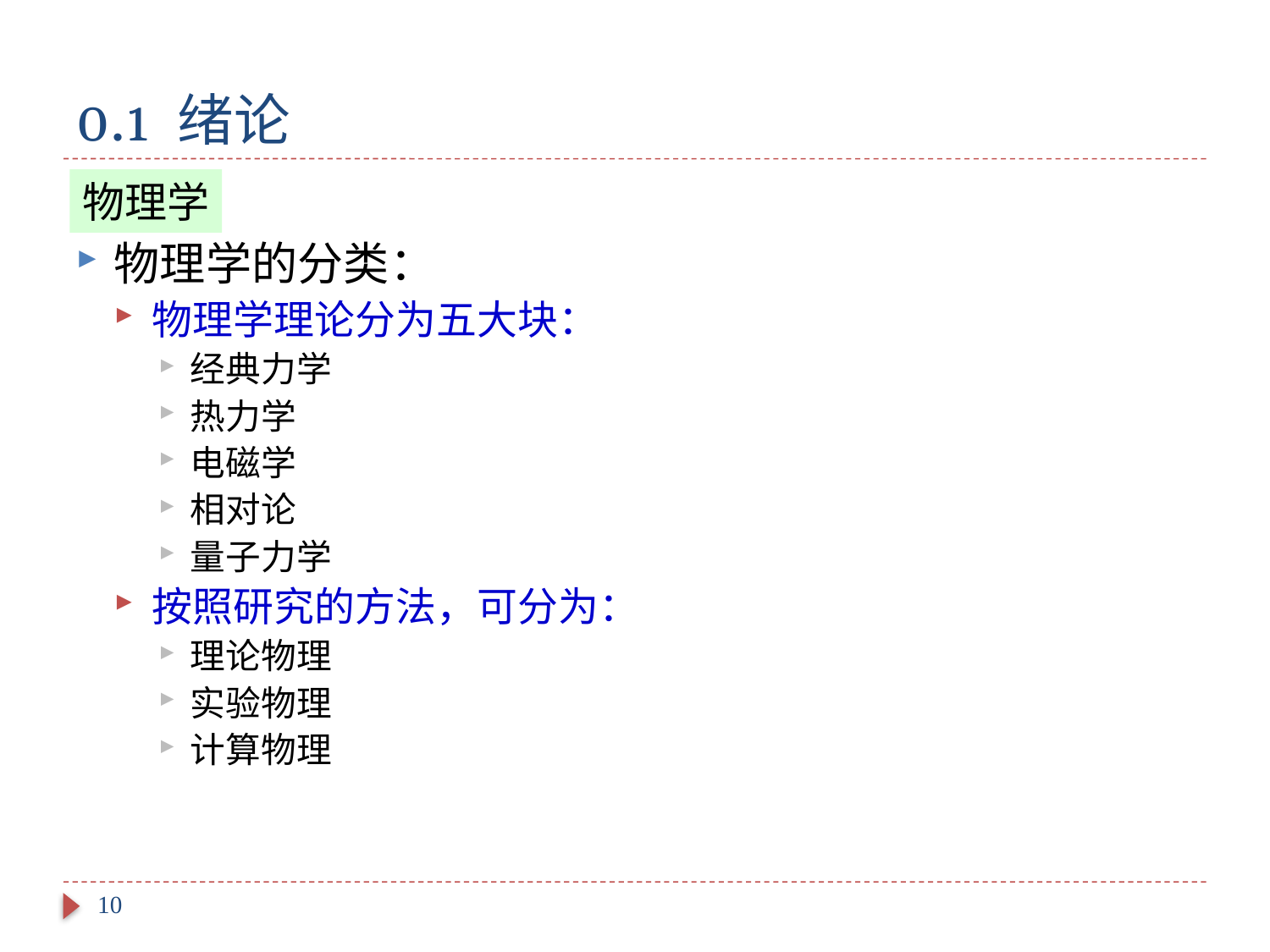

# 0.1 绪论

物理学的分类：
物理学理论分为五大块：
经典力学
热力学
电磁学
相对论
量子力学
按照研究的方法，可分为：
理论物理
实验物理
计算物理
物理学
10